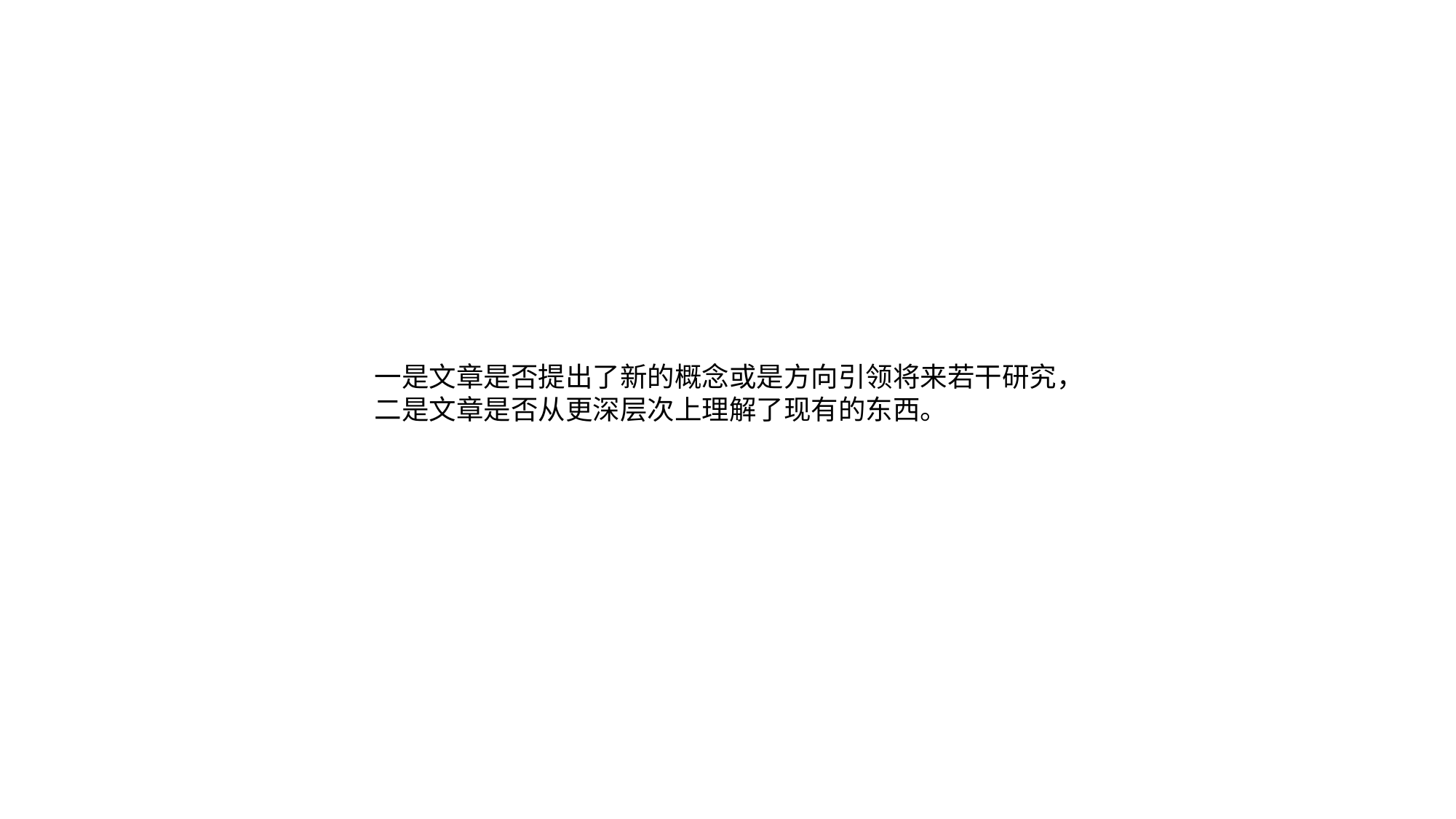

一是文章是否提出了新的概念或是方向引领将来若干研究，
二是文章是否从更深层次上理解了现有的东西。